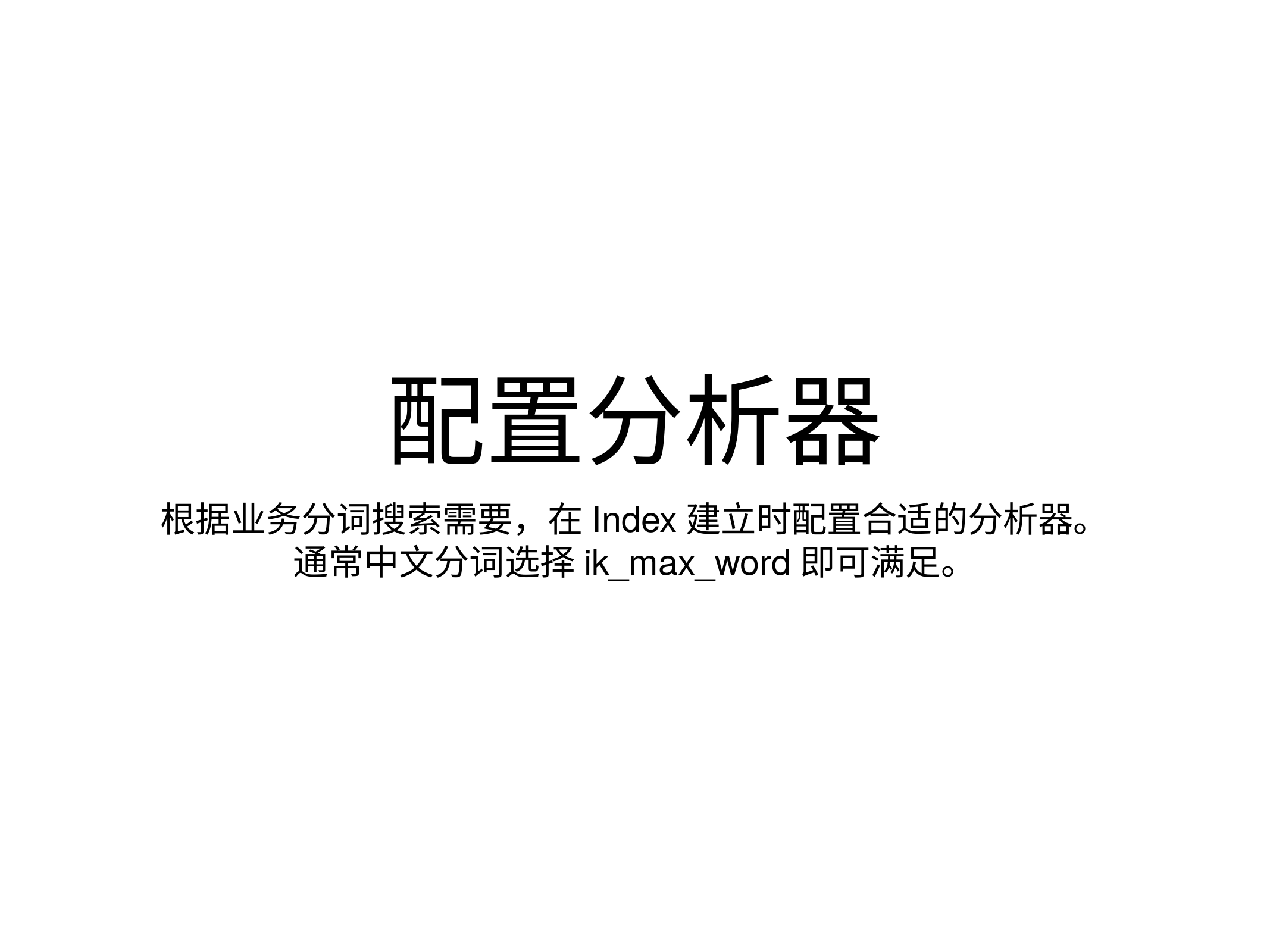

# 配置分析器
根据业务分词搜索需要，在Index建立时配置合适的分析器。
通常中文分词选择ik_max_word即可满足。